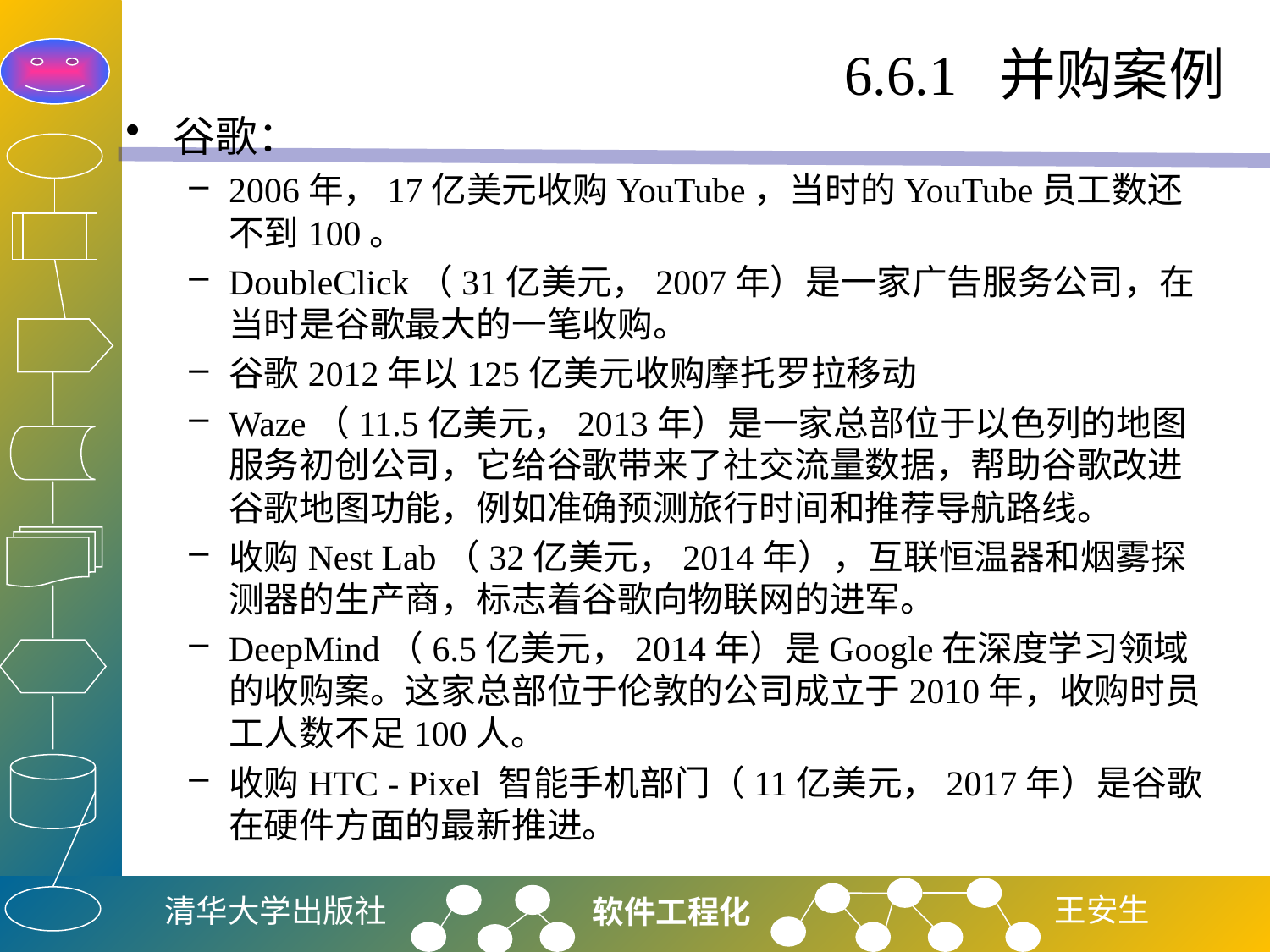

# 6.6.1  并购案例
谷歌：
2006年，17亿美元收购YouTube，当时的YouTube员工数还不到100。
DoubleClick（31亿美元，2007年）是一家广告服务公司，在当时是谷歌最大的一笔收购。
谷歌2012年以125亿美元收购摩托罗拉移动
Waze（11.5亿美元，2013年）是一家总部位于以色列的地图服务初创公司，它给谷歌带来了社交流量数据，帮助谷歌改进谷歌地图功能，例如准确预测旅行时间和推荐导航路线。
收购Nest Lab（32亿美元，2014年），互联恒温器和烟雾探测器的生产商，标志着谷歌向物联网的进军。
DeepMind（6.5亿美元，2014年）是Google在深度学习领域的收购案。这家总部位于伦敦的公司成立于2010年，收购时员工人数不足100人。
收购HTC - Pixel 智能手机部门（11亿美元，2017年）是谷歌在硬件方面的最新推进。